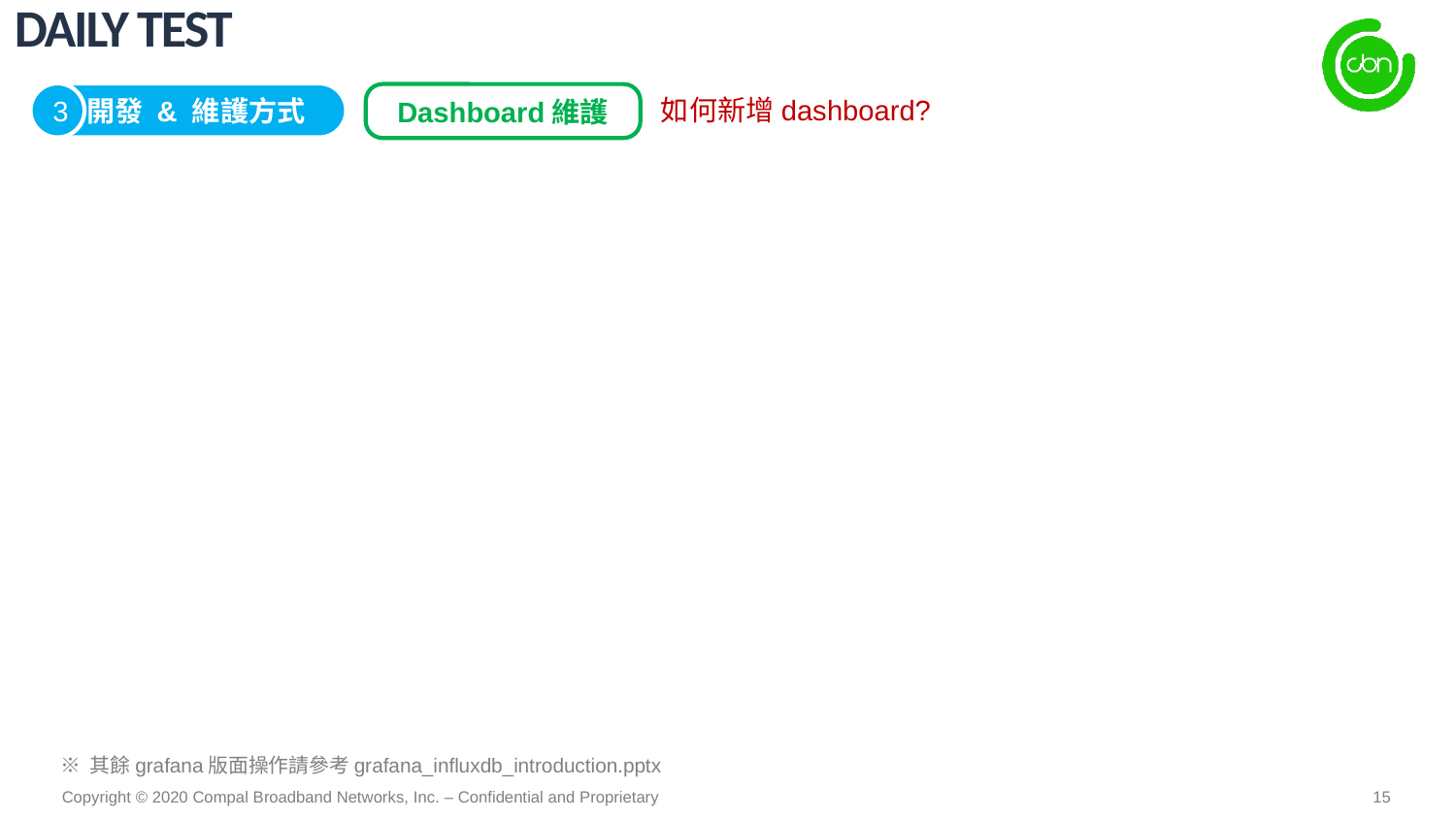

Daily test

如何新增dashboard?
3
開發 & 維護方式
Dashboard維護
※ 其餘grafana版面操作請參考grafana_influxdb_introduction.pptx
15